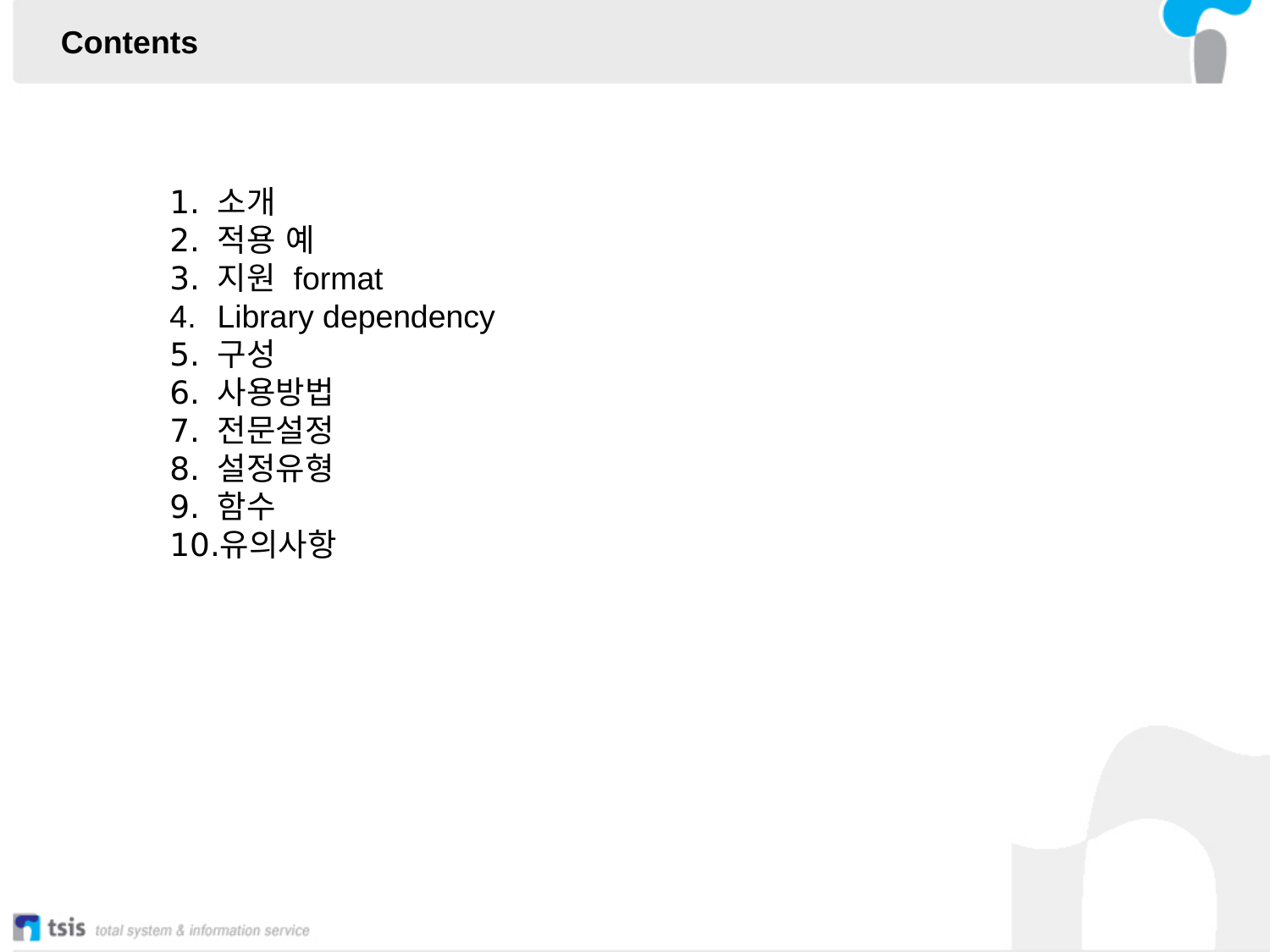

Contents
소개
적용 예
지원 format
Library dependency
구성
사용방법
전문설정
설정유형
함수
유의사항